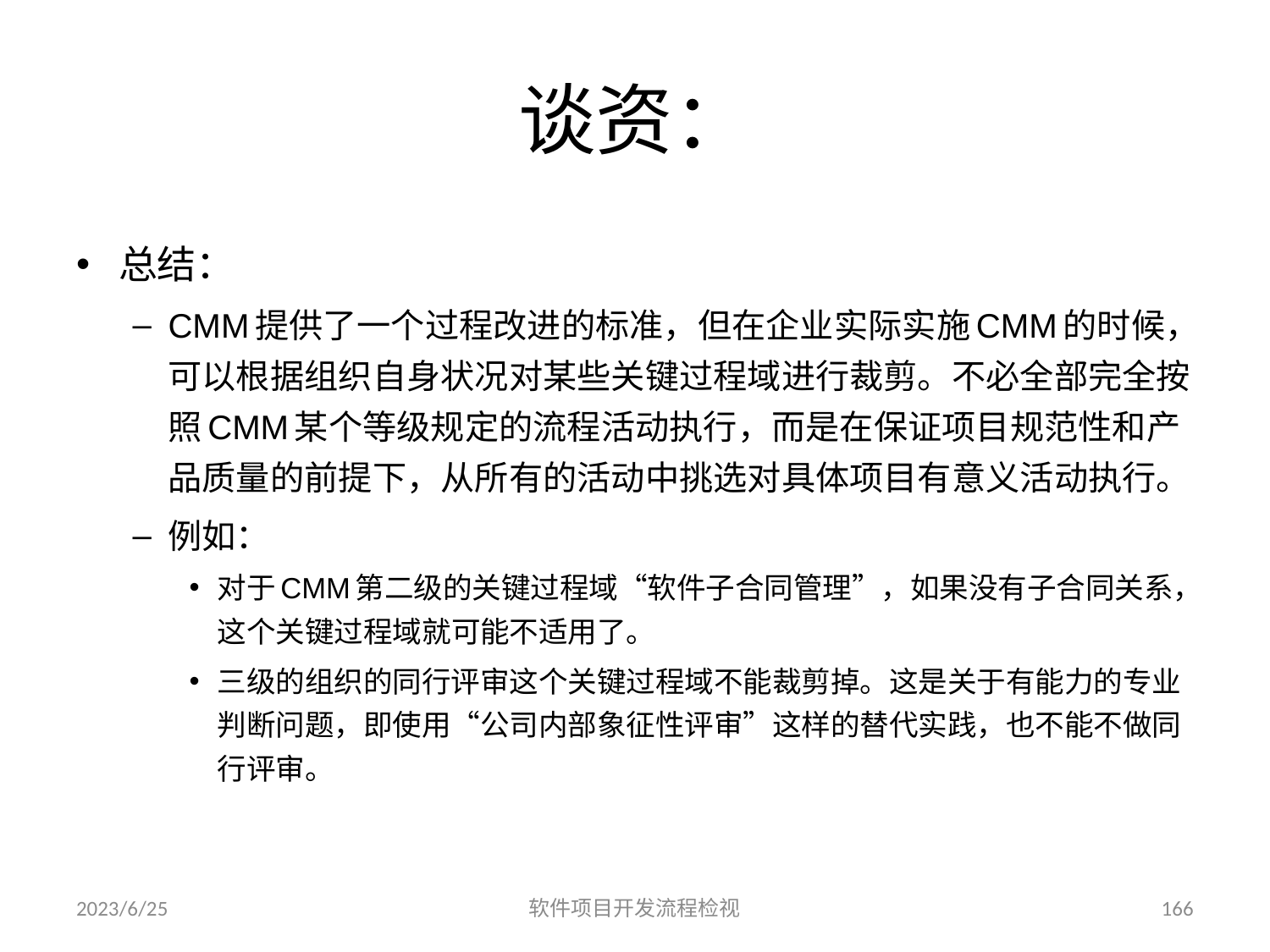

# 谈资：
总结：
CMM提供了一个过程改进的标准，但在企业实际实施CMM的时候，可以根据组织自身状况对某些关键过程域进行裁剪。不必全部完全按照CMM某个等级规定的流程活动执行，而是在保证项目规范性和产品质量的前提下，从所有的活动中挑选对具体项目有意义活动执行。
例如：
对于CMM第二级的关键过程域“软件子合同管理”，如果没有子合同关系，这个关键过程域就可能不适用了。
三级的组织的同行评审这个关键过程域不能裁剪掉。这是关于有能力的专业判断问题，即使用“公司内部象征性评审”这样的替代实践，也不能不做同行评审。

2023/6/25
软件项目开发流程检视
166